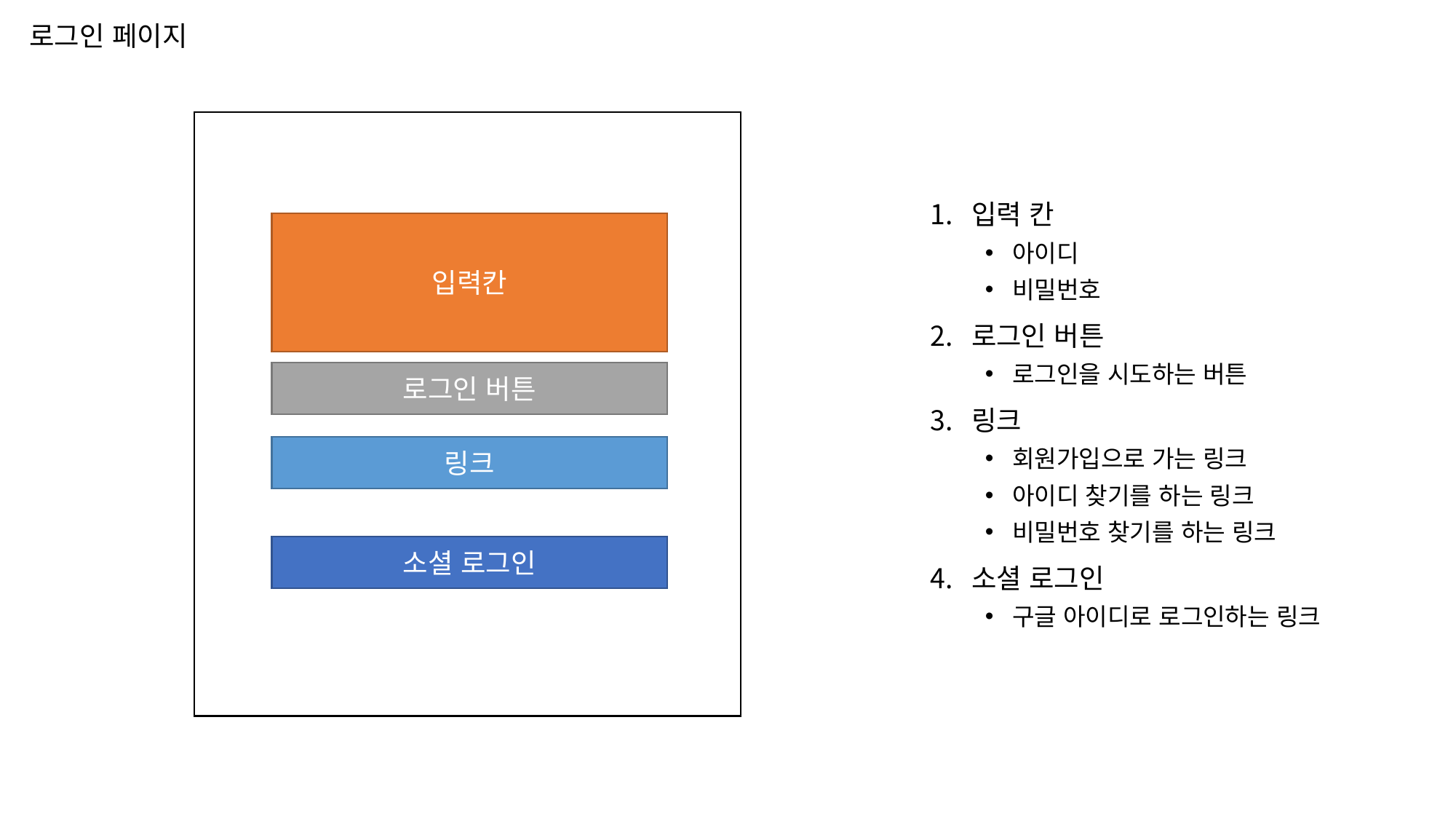

# 로그인 페이지
입력 칸
아이디
비밀번호
로그인 버튼
로그인을 시도하는 버튼
링크
회원가입으로 가는 링크
아이디 찾기를 하는 링크
비밀번호 찾기를 하는 링크
소셜 로그인
구글 아이디로 로그인하는 링크

입력칸
로그인 버튼
링크
소셜 로그인